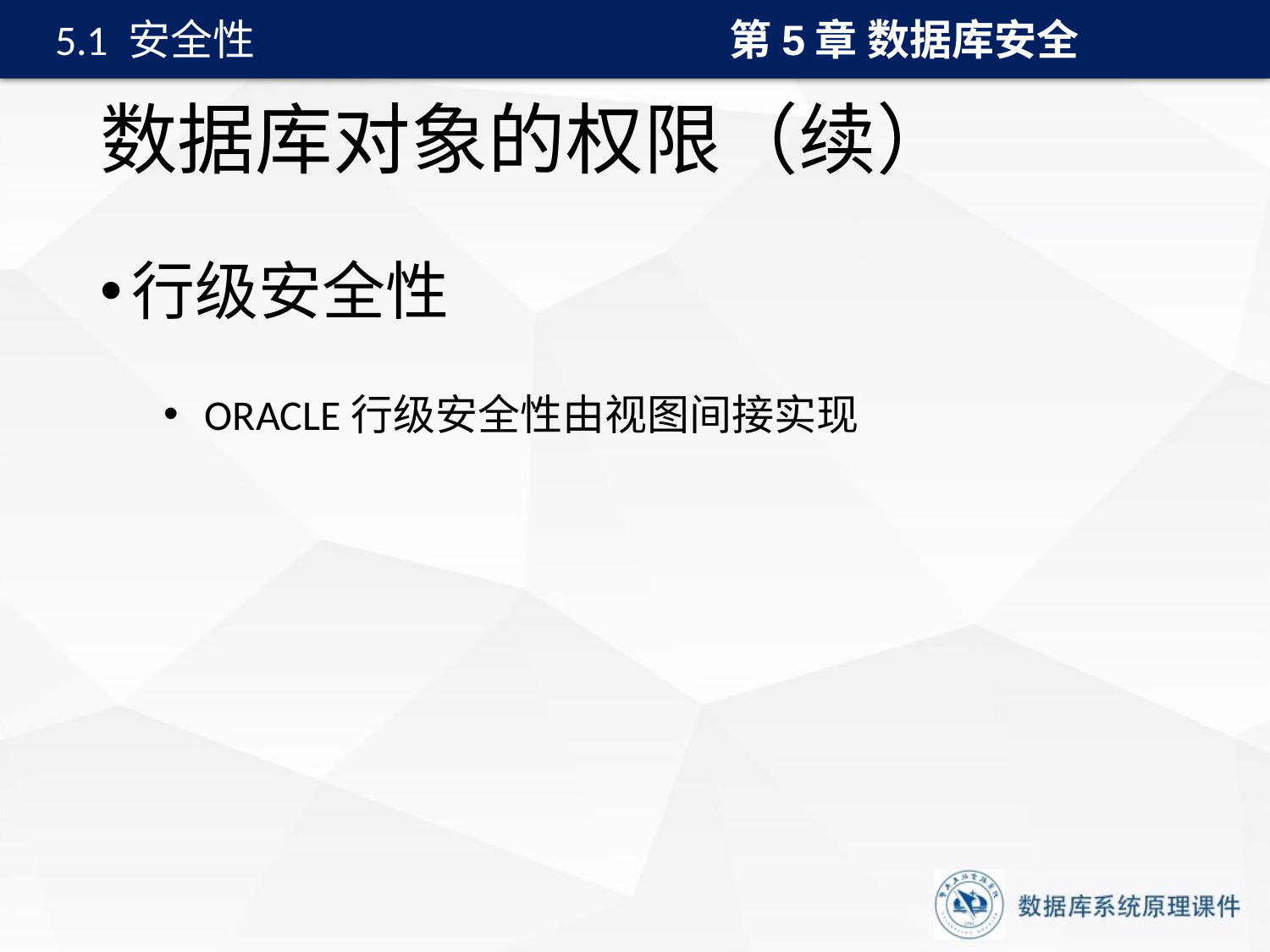

第5章 数据库安全
5.1 安全性
第5章 数据库安全
5.1 安全性
# 数据库对象的权限（续）
行级安全性
 ORACLE行级安全性由视图间接实现